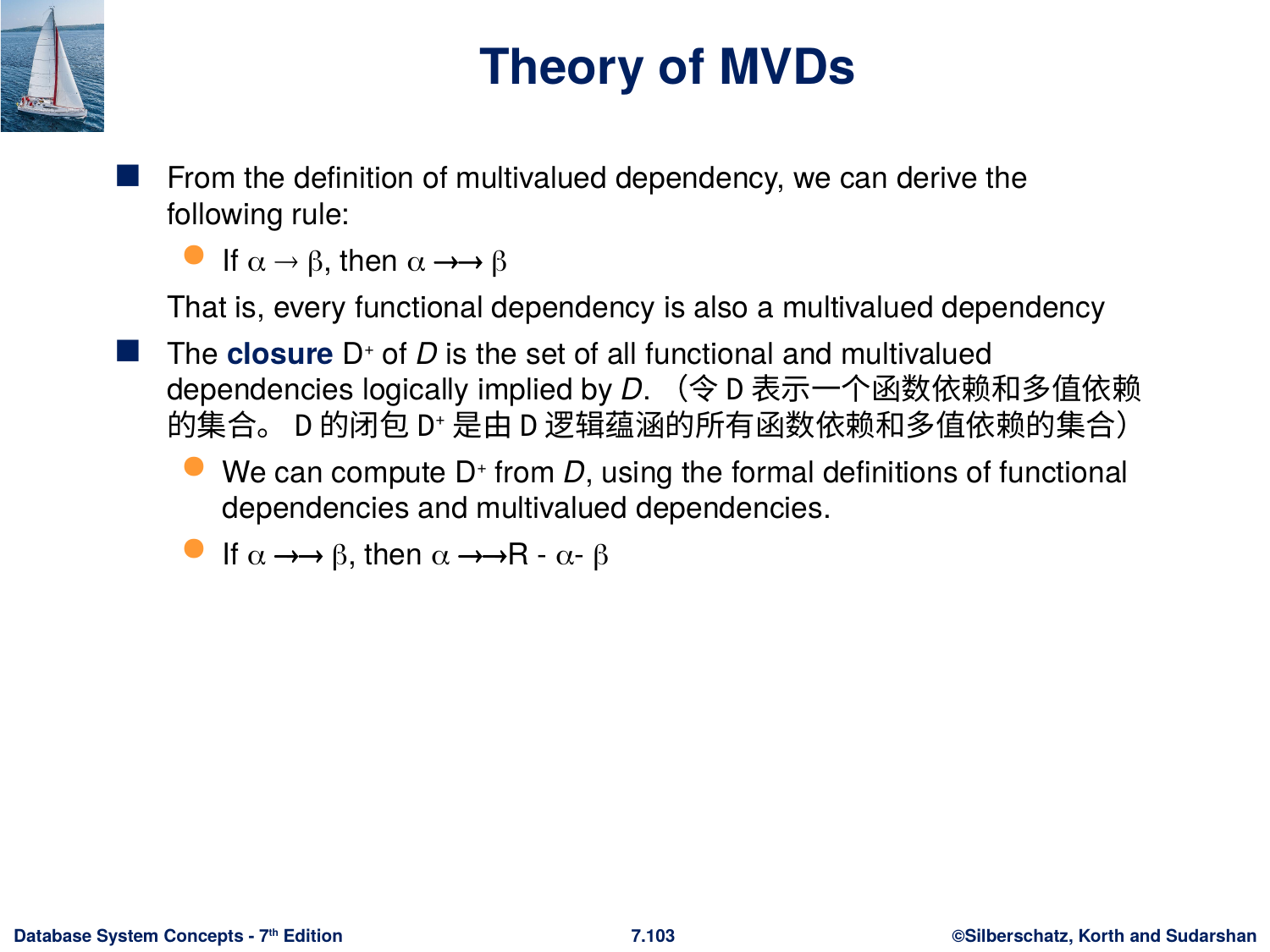

# Theory of MVDs
From the definition of multivalued dependency, we can derive the following rule:
If α → β, then α →→ β
	That is, every functional dependency is also a multivalued dependency
The closure D+ of D is the set of all functional and multivalued dependencies logically implied by D.（令D表示一个函数依赖和多值依赖的集合。D的闭包D+是由D逻辑蕴涵的所有函数依赖和多值依赖的集合）
We can compute D+ from D, using the formal definitions of functional dependencies and multivalued dependencies.
If α →→ β, then α →→R - α- β